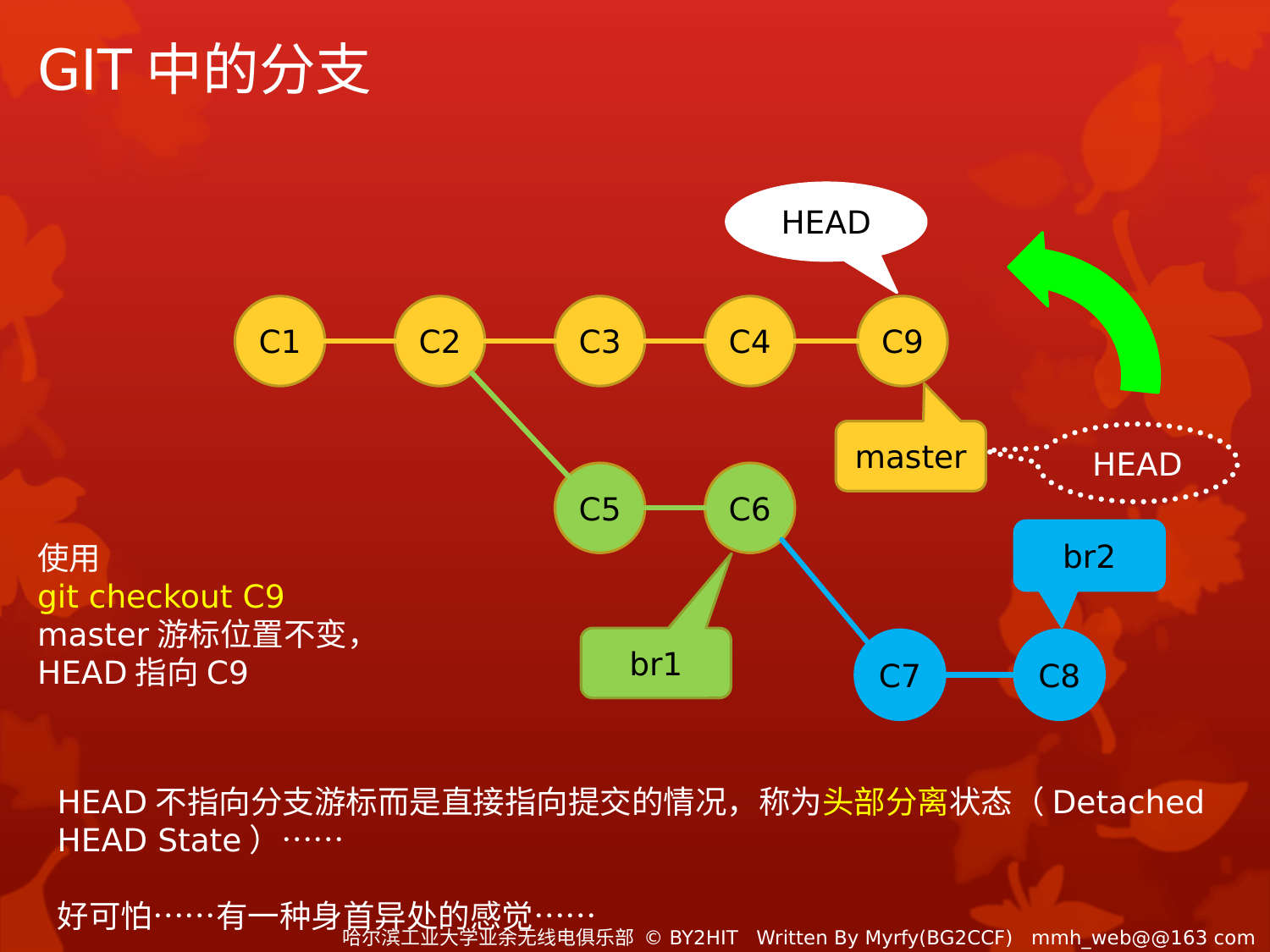

# GIT中的分支
HEAD

C1
C2
C3
C4
C9
master
HEAD
C5
C6
br2
使用
git checkout C9
master游标位置不变，
HEAD指向C9
br1
C7
C8
HEAD不指向分支游标而是直接指向提交的情况，称为头部分离状态（Detached HEAD State）……

好可怕……有一种身首异处的感觉……